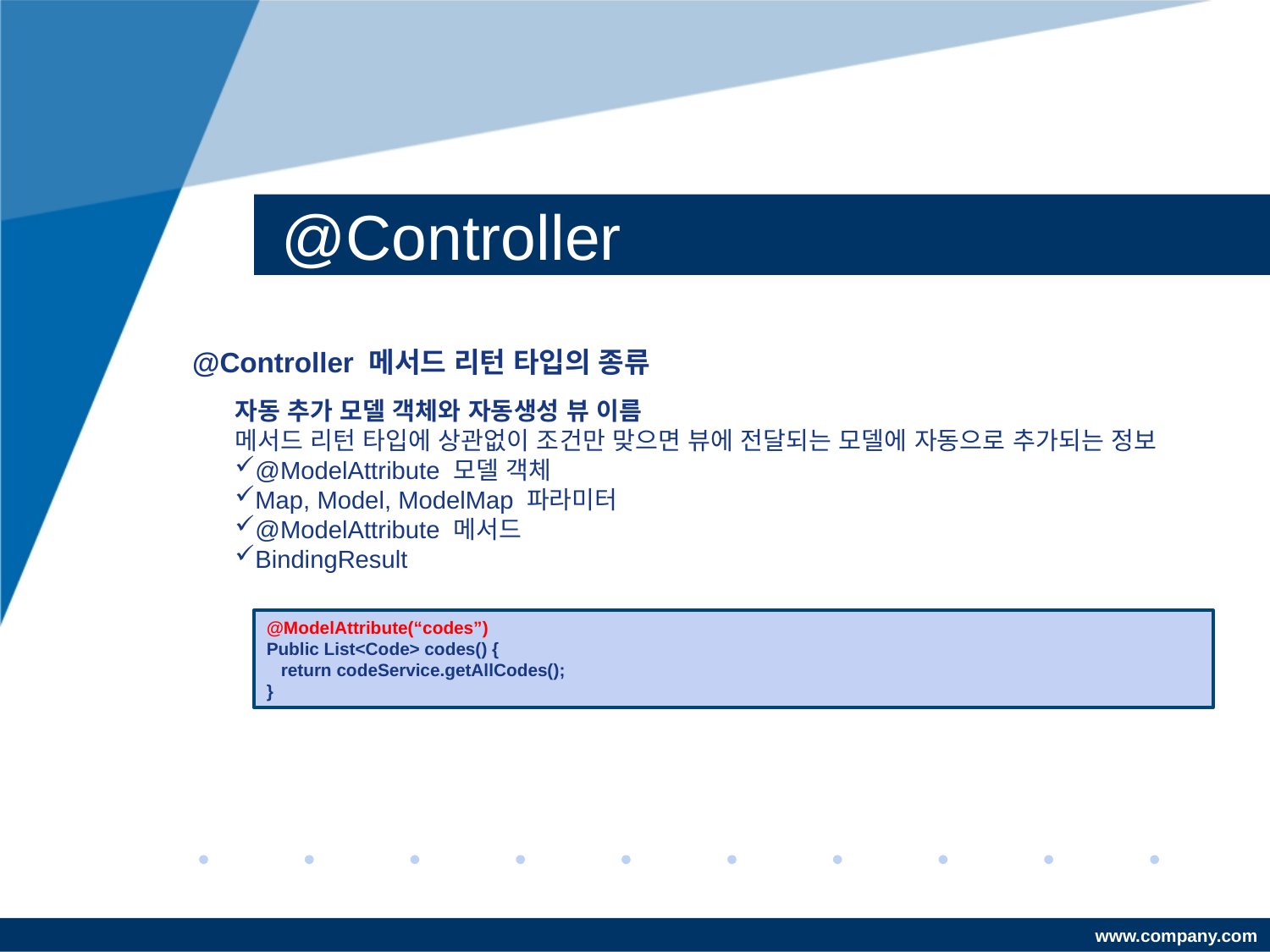

# @Controller
@Controller 메서드 리턴 타입의 종류
자동 추가 모델 객체와 자동생성 뷰 이름
메서드 리턴 타입에 상관없이 조건만 맞으면 뷰에 전달되는 모델에 자동으로 추가되는 정보
@ModelAttribute 모델 객체
Map, Model, ModelMap 파라미터
@ModelAttribute 메서드
BindingResult
@ModelAttribute(“codes”)
Public List<Code> codes() {
   return codeService.getAllCodes();
}